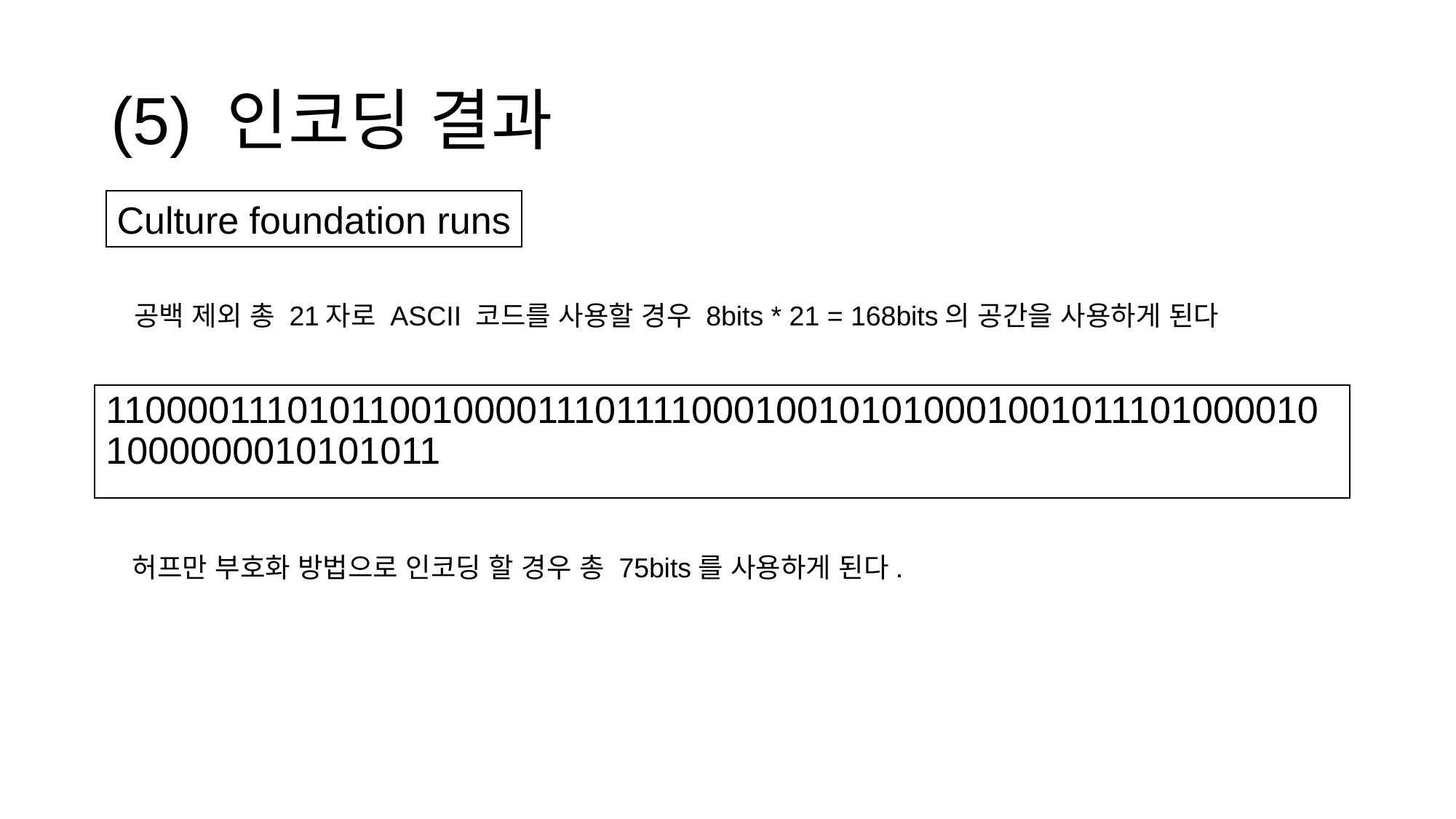

# (5) 인코딩 결과
Culture foundation runs
공백 제외 총 21자로 ASCII 코드를 사용할 경우 8bits * 21 = 168bits의 공간을 사용하게 된다
110000111010110010000111011110001001010100010010111010000101000000010101011
허프만 부호화 방법으로 인코딩 할 경우 총 75bits를 사용하게 된다.